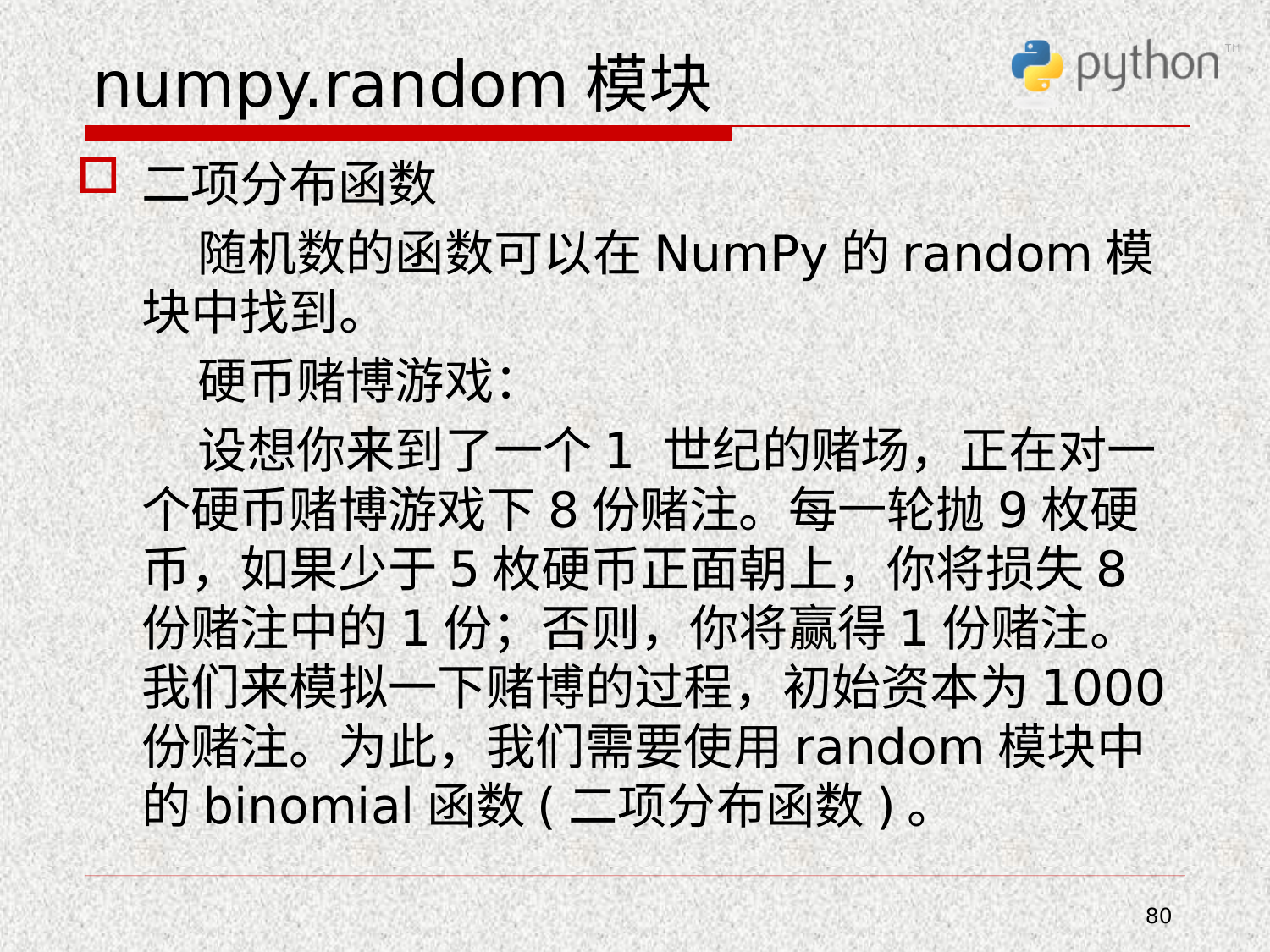

# numpy.random模块
二项分布函数
          随机数的函数可以在NumPy的random模块中找到。
          硬币赌博游戏：
          设想你来到了一个1 世纪的赌场，正在对一个硬币赌博游戏下8份赌注。每一轮抛9枚硬币，如果少于5枚硬币正面朝上，你将损失8份赌注中的1份；否则，你将赢得1份赌注。我们来模拟一下赌博的过程，初始资本为1000份赌注。为此，我们需要使用random模块中的binomial函数(二项分布函数)。
80